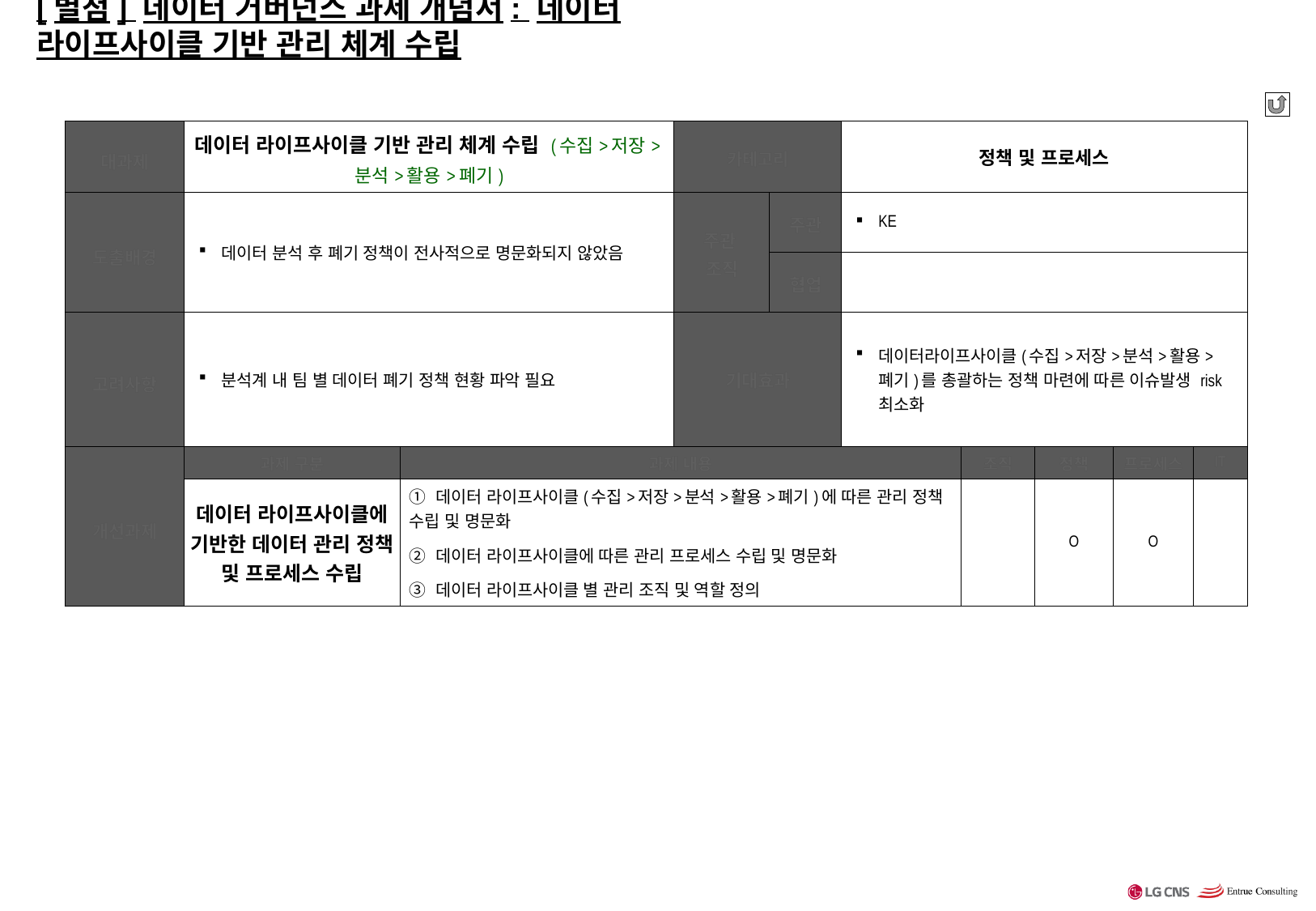

# [별첨] 데이터 거버넌스 과제 개념서: 데이터 라이프사이클 기반 관리 체계 수립

| 대과제 | 데이터 라이프사이클 기반 관리 체계 수립 (수집>저장>분석>활용>폐기) |  | 카테고리 |  | 정책 및 프로세스 |  |  |  |  |
| --- | --- | --- | --- | --- | --- | --- | --- | --- | --- |
| 도출배경 | 데이터 분석 후 폐기 정책이 전사적으로 명문화되지 않았음 |  | 주관 조직 | 주관 | KE |  |  |  |  |
|  |  |  |  | 협업 |  |  |  |  |  |
| 고려사항 | 분석계 내 팀 별 데이터 폐기 정책 현황 파악 필요 |  | 기대효과 |  | 데이터라이프사이클(수집>저장>분석>활용>폐기)를 총괄하는 정책 마련에 따른 이슈발생 risk 최소화 |  |  |  |  |
| 개선과제 | 과제 구분 | 과제 내용 |  |  |  | 조직 | 정책 | 프로세스 | IT |
|  | 데이터 라이프사이클에 기반한 데이터 관리 정책 및 프로세스 수립 | ① 데이터 라이프사이클(수집>저장>분석>활용>폐기)에 따른 관리 정책 수립 및 명문화 ② 데이터 라이프사이클에 따른 관리 프로세스 수립 및 명문화 ③ 데이터 라이프사이클 별 관리 조직 및 역할 정의 |  |  |  |  | O | O |  |